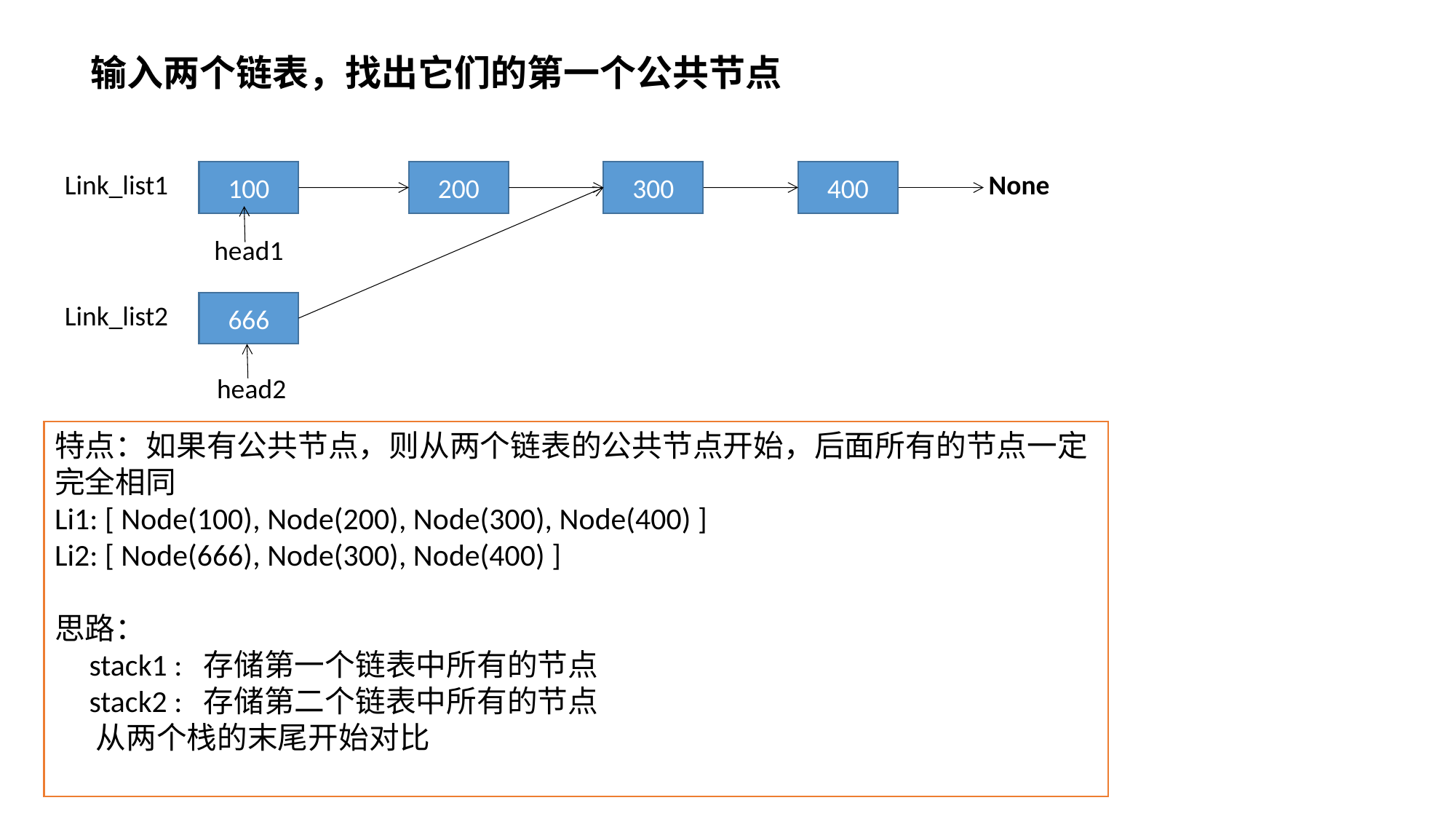

输入两个链表，找出它们的第一个公共节点
Link_list1
100
200
300
400
None
head1
666
Link_list2
head2
特点：如果有公共节点，则从两个链表的公共节点开始，后面所有的节点一定完全相同
Li1: [ Node(100), Node(200), Node(300), Node(400) ]
Li2: [ Node(666), Node(300), Node(400) ]

思路：
     stack1 :  存储第一个链表中所有的节点
     stack2 :  存储第二个链表中所有的节点
     从两个栈的末尾开始对比